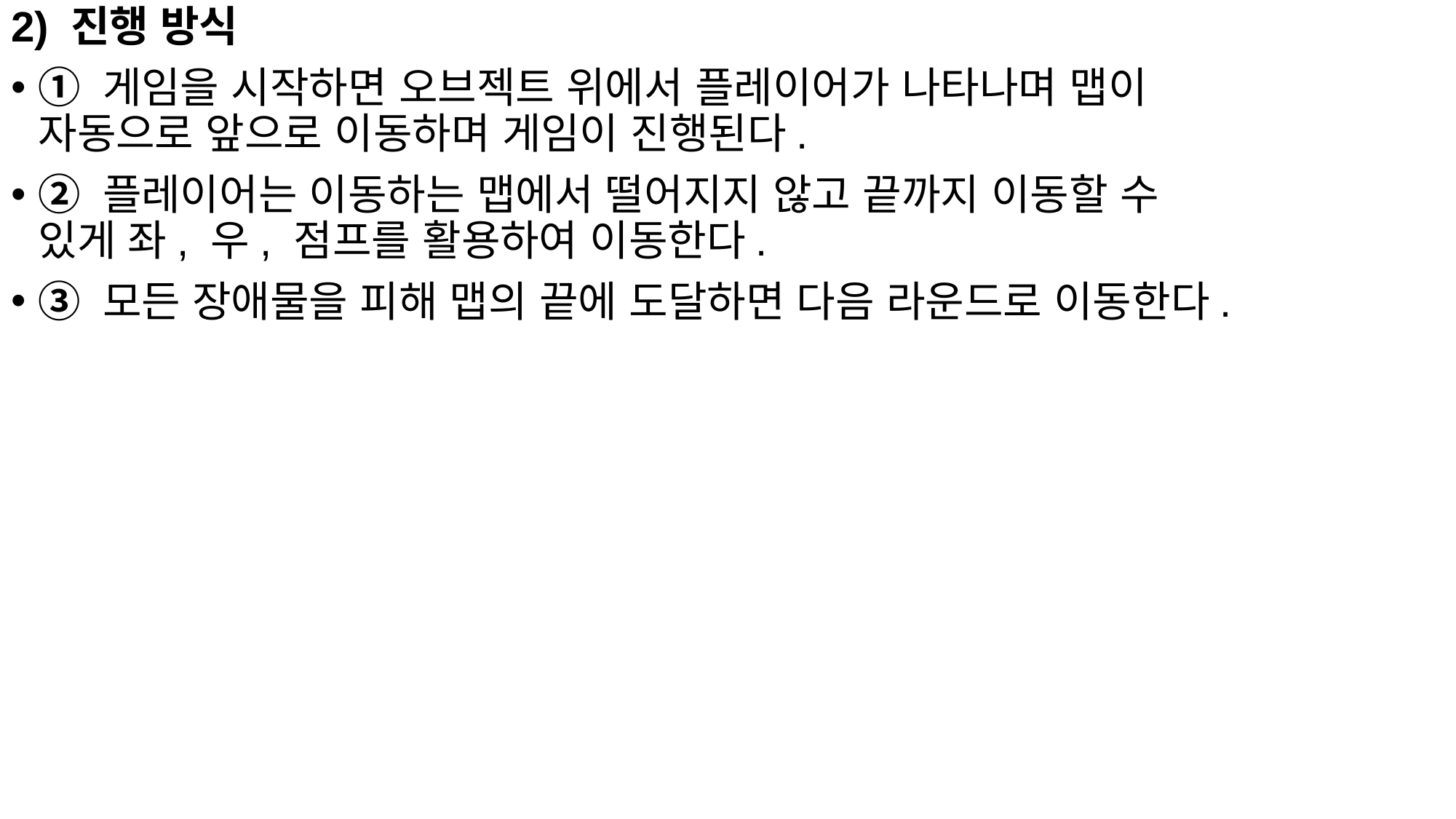

2) 진행 방식
① 게임을 시작하면 오브젝트 위에서 플레이어가 나타나며 맵이 자동으로 앞으로 이동하며 게임이 진행된다.
② 플레이어는 이동하는 맵에서 떨어지지 않고 끝까지 이동할 수 있게 좌, 우, 점프를 활용하여 이동한다.
③ 모든 장애물을 피해 맵의 끝에 도달하면 다음 라운드로 이동한다.